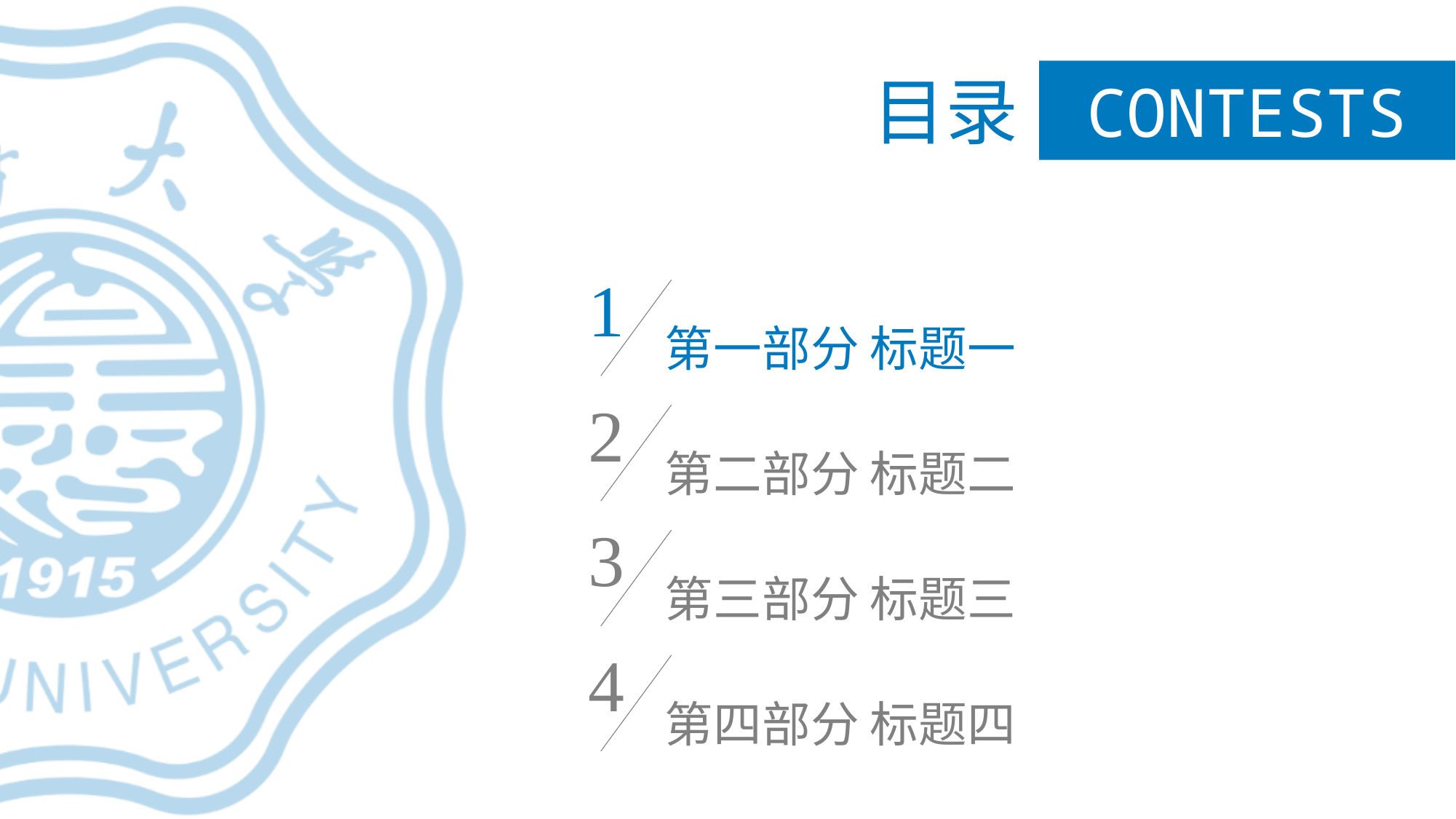

目录
CONTESTS
1
第一部分 标题一
2
第二部分 标题二
3
第三部分 标题三
4
第四部分 标题四